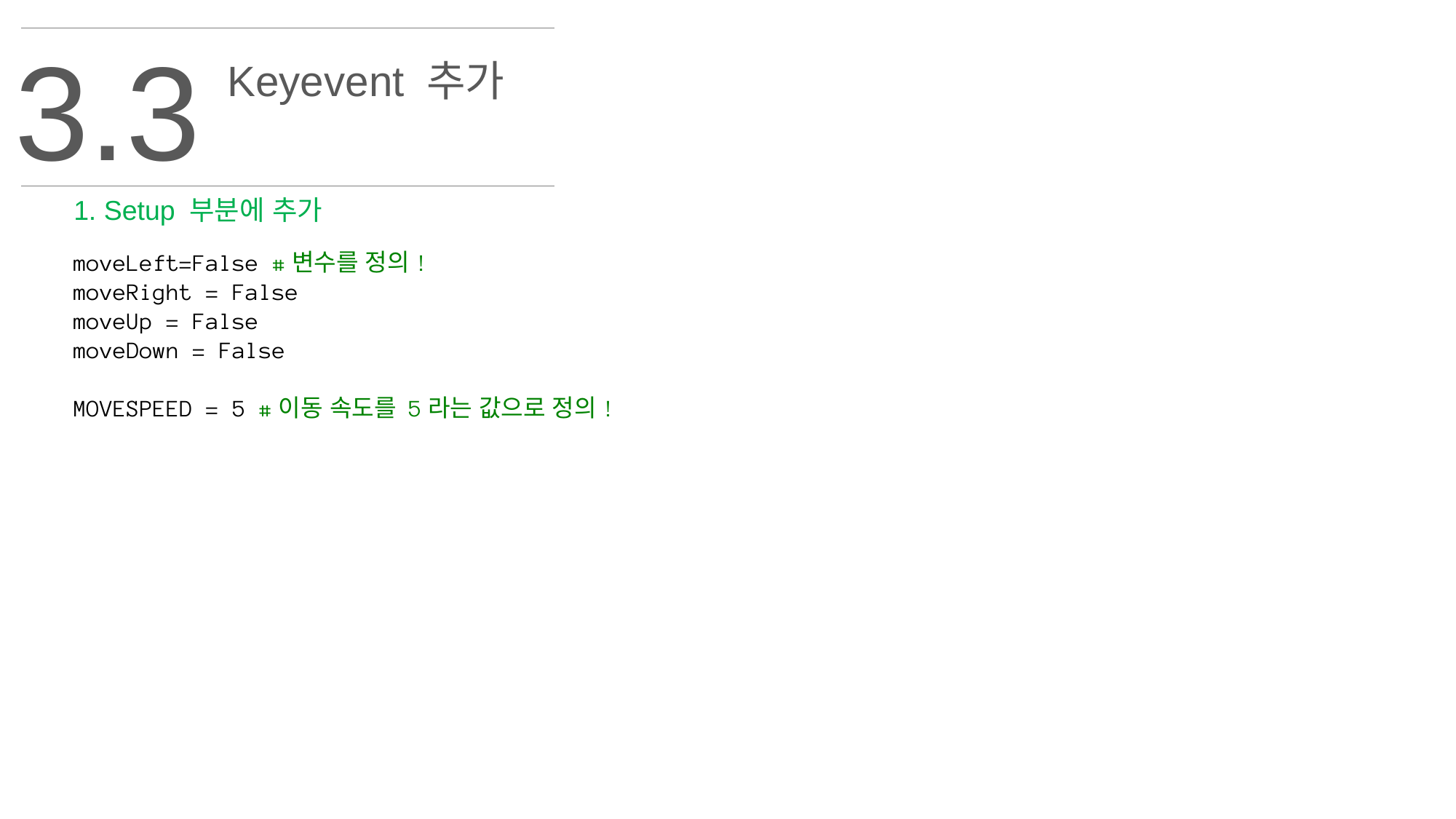

3.3
Keyevent 추가

1. Setup 부분에 추가

moveLeft=False #변수를 정의!
moveRight = False
moveUp = False
moveDown = False

MOVESPEED = 5 #이동 속도를 5라는 값으로 정의!